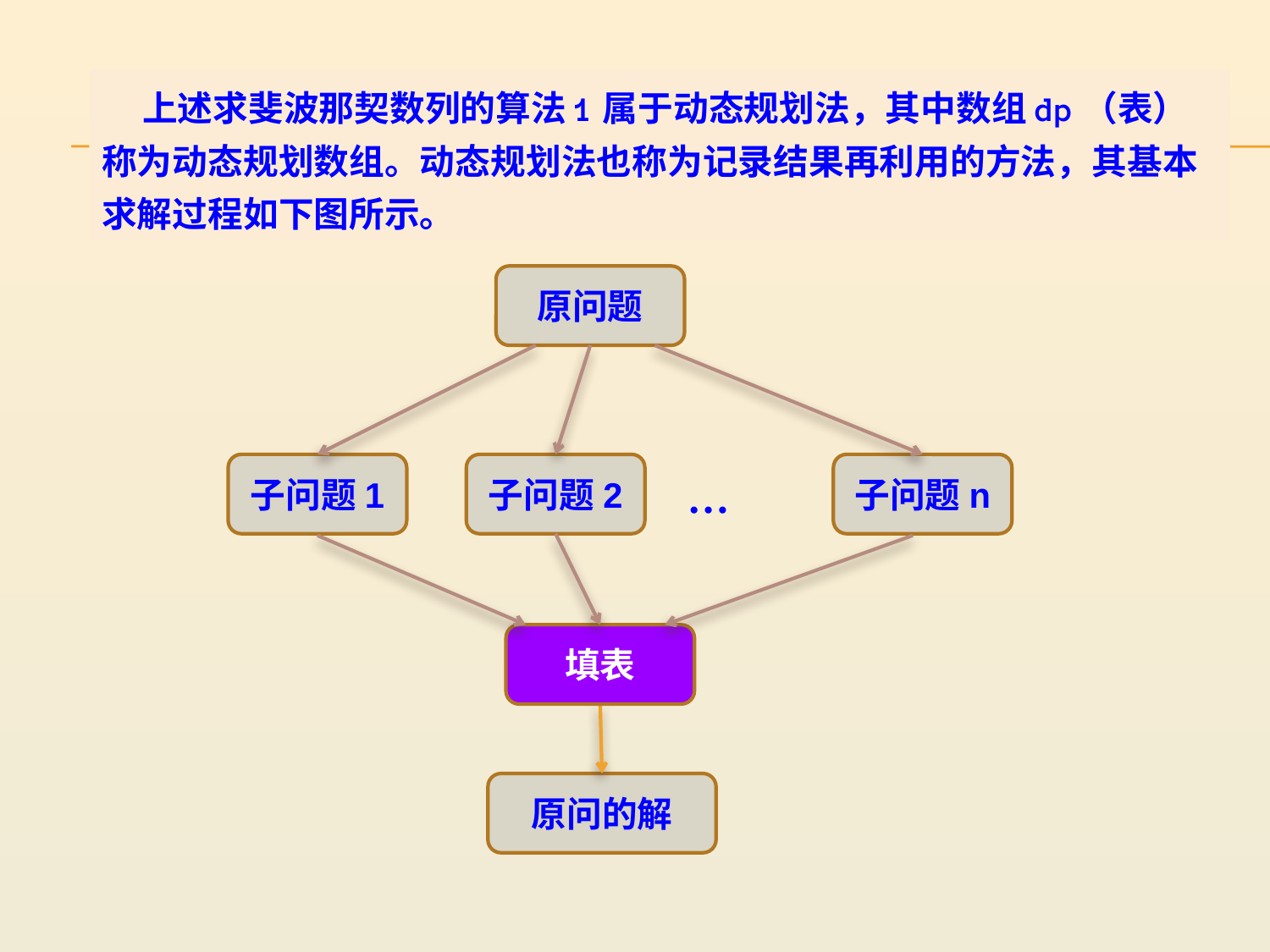

上述求斐波那契数列的算法1属于动态规划法，其中数组dp（表）称为动态规划数组。动态规划法也称为记录结果再利用的方法，其基本求解过程如下图所示。
原问题
子问题1
子问题2
子问题n
…
填表
原问的解